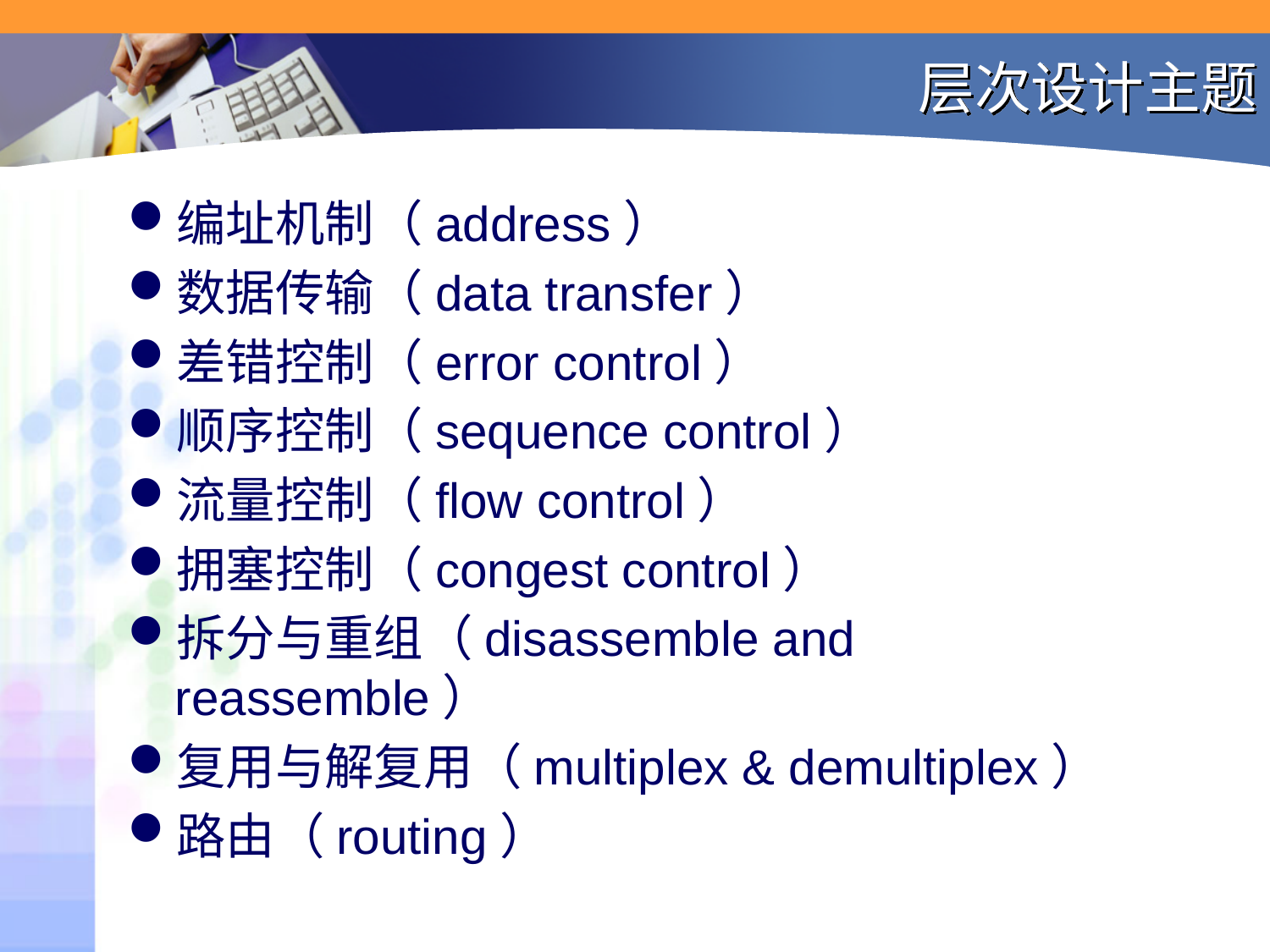

# 层次设计主题
编址机制（address）
数据传输（data transfer）
差错控制（error control）
顺序控制（sequence control）
流量控制（flow control）
拥塞控制（congest control）
拆分与重组（disassemble and reassemble）
复用与解复用（multiplex & demultiplex）
路由（routing）